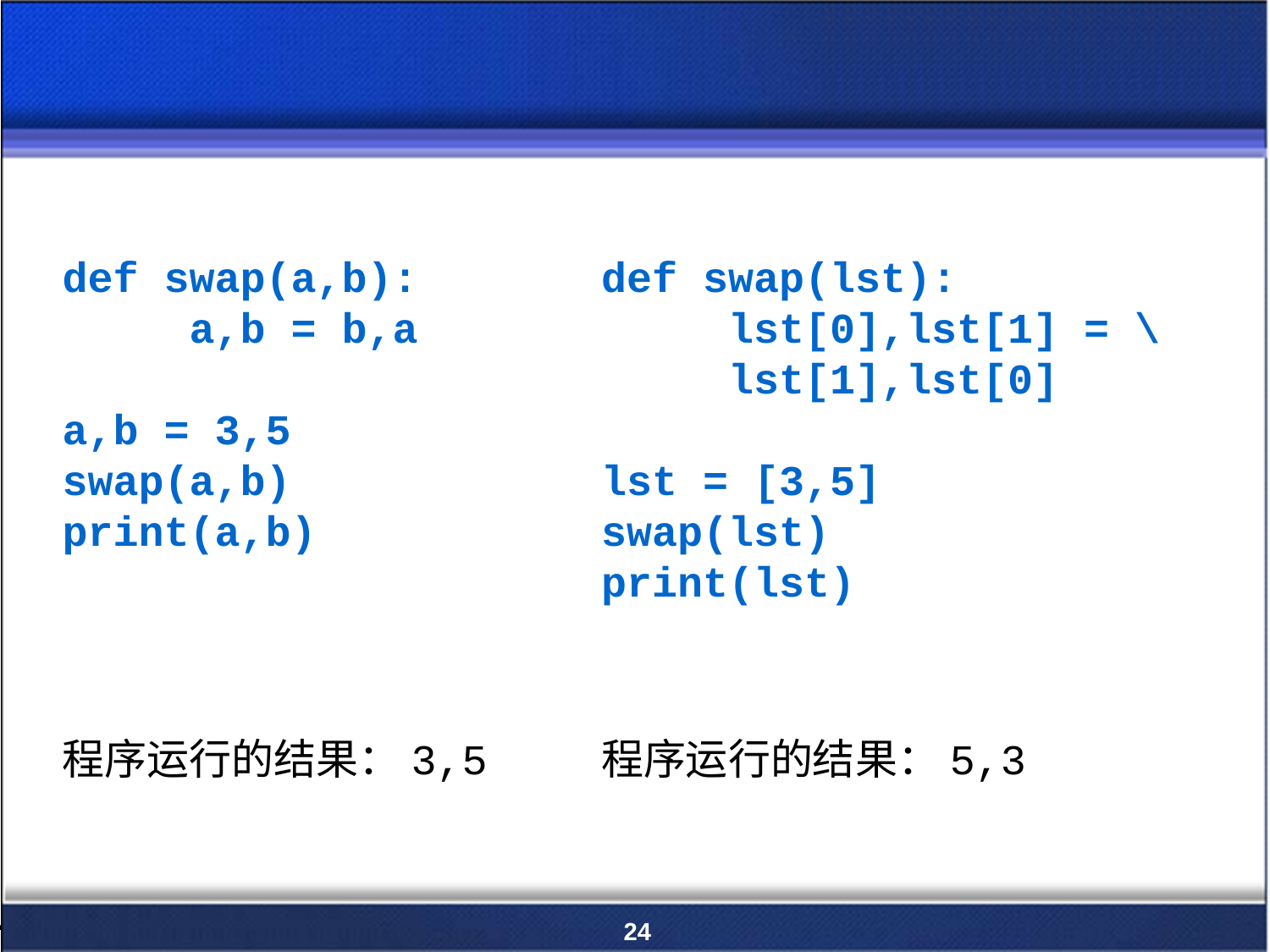

def swap(a,b):
	a,b = b,a

a,b = 3,5
swap(a,b)
print(a,b)

def swap(lst):
	lst[0],lst[1] = \
	lst[1],lst[0]

lst = [3,5]
swap(lst)
print(lst)

程序运行的结果：3,5
程序运行的结果：5,3
24